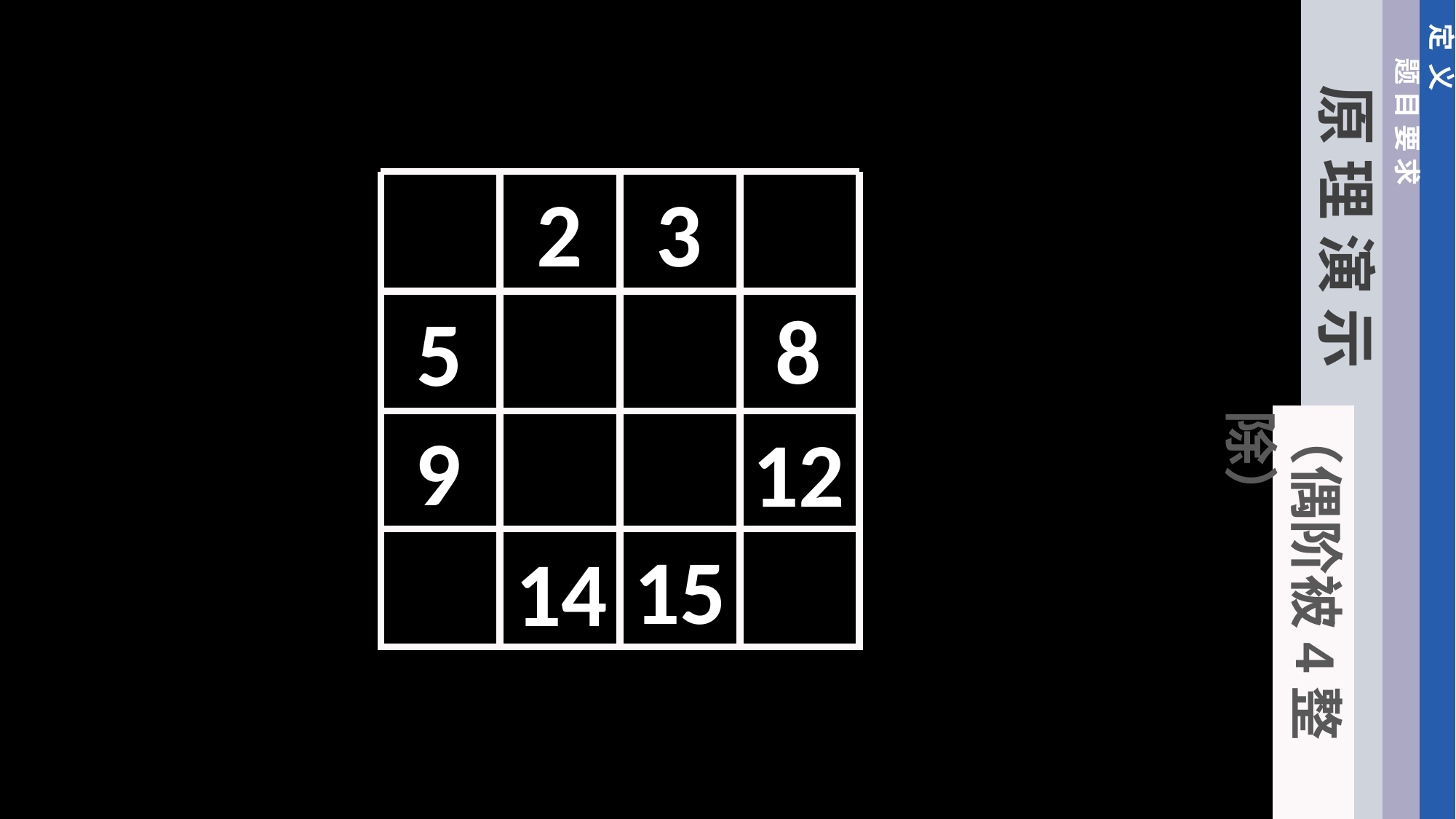

定  义
题 目 要 求
原 理 演 示
3
2
8
5
（偶阶被4整除）

9
12
15
14